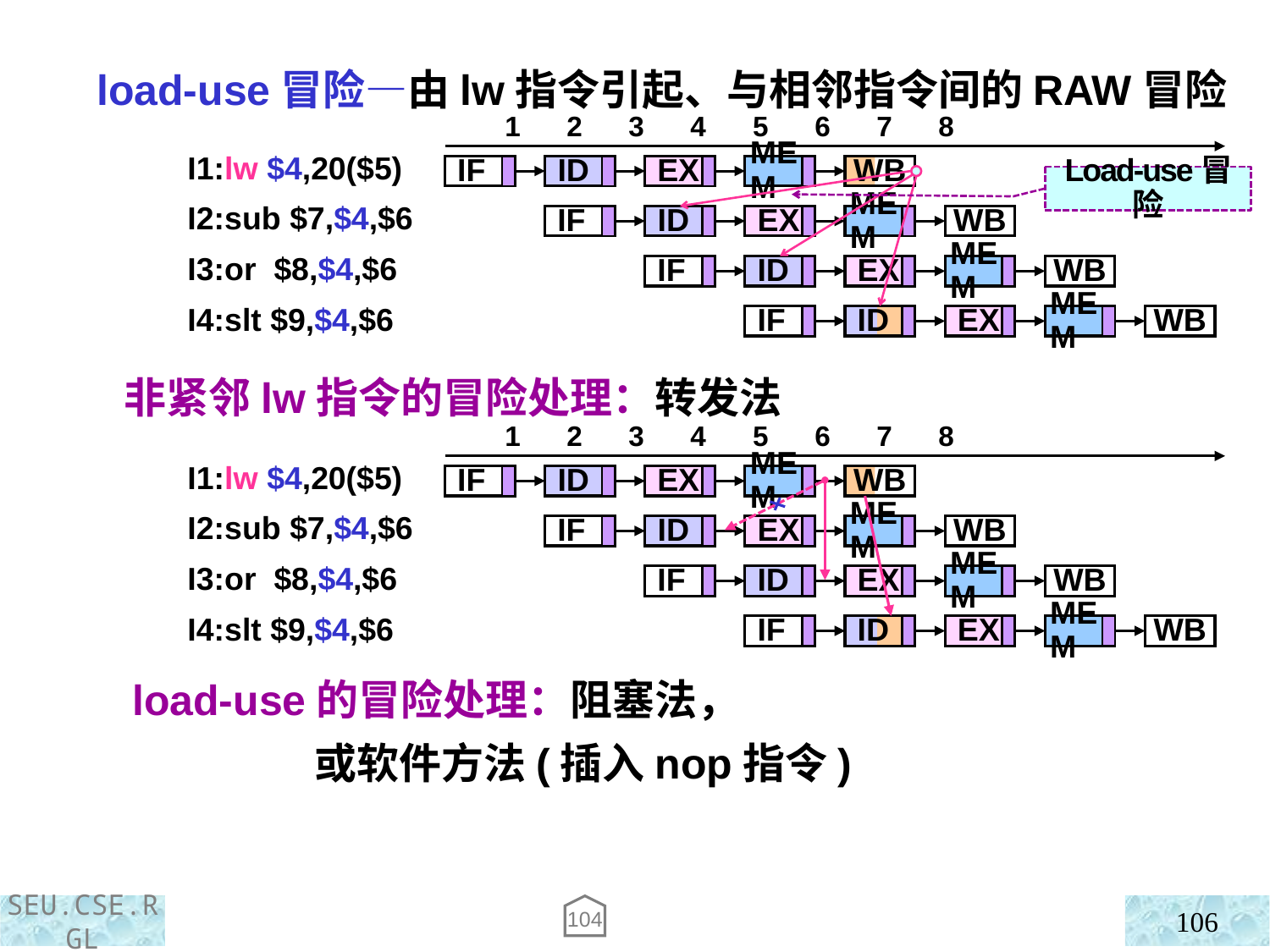

load-use冒险—由lw指令引起、与相邻指令间的RAW冒险
1      2      3      4      5      6      7      8
I1:lw $4,20($5)
I2:sub $7,$4,$6
I3:or  $8,$4,$6
I4:slt $9,$4,$6
IF

EX

MEM

WB
ID

IF

EX

MEM

WB
ID
IF

EX

MEM

WB
ID
IF

EX

MEM

WB
ID
Load-use冒险
        非紧邻lw指令的冒险处理：转发法
1      2      3      4      5      6      7      8
I1:lw $4,20($5)
I2:sub $7,$4,$6
I3:or  $8,$4,$6
I4:slt $9,$4,$6
IF

EX

MEM

WB
ID

IF

EX

MEM

WB
ID
IF

EX

MEM

WB
ID
IF

EX

MEM

WB
ID
        load-use的冒险处理：阻塞法，
                            或软件方法(插入nop指令)
104
106